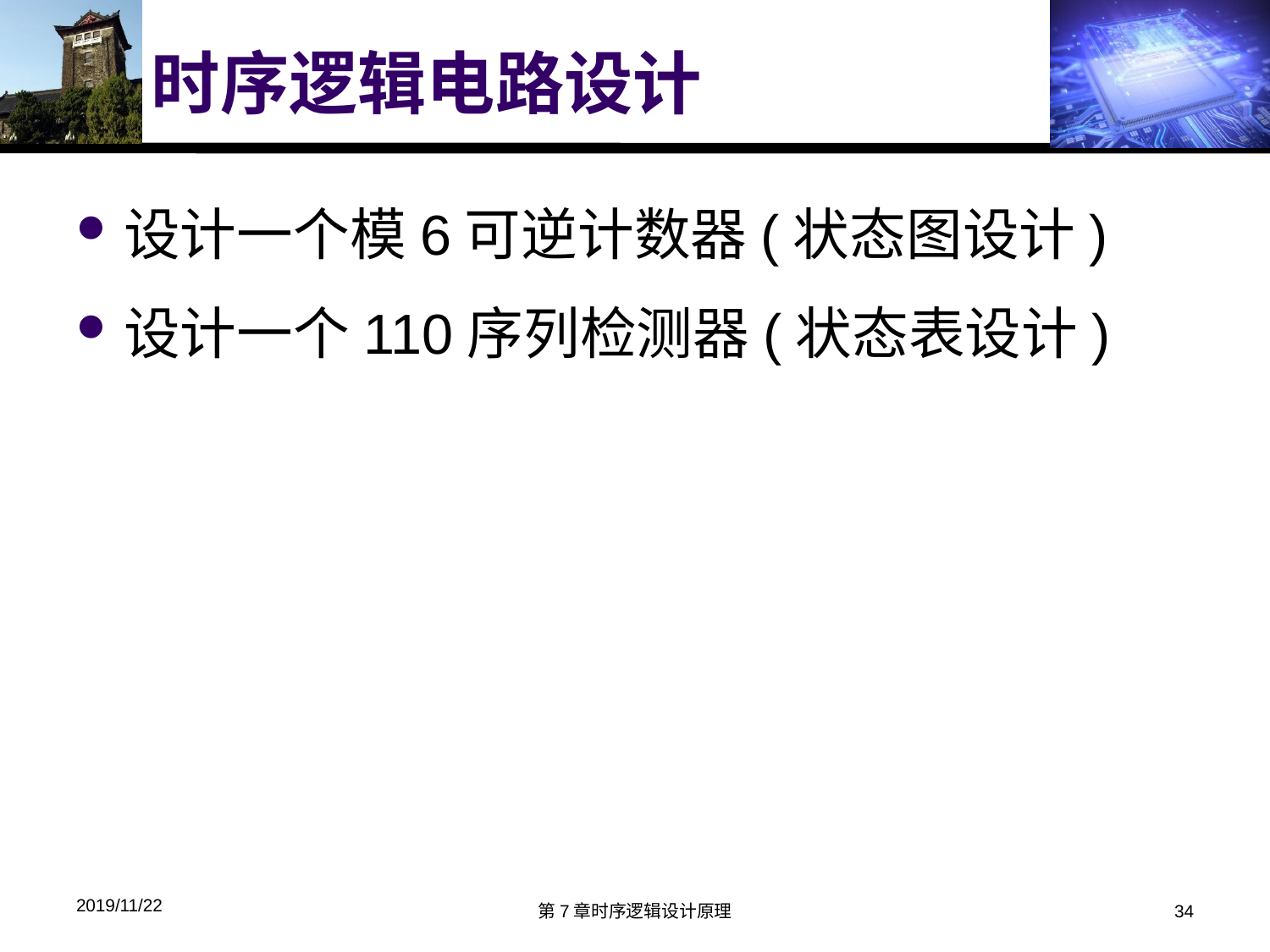

# 时序逻辑电路设计
设计一个模6可逆计数器(状态图设计)
设计一个110序列检测器(状态表设计)
2019/11/22
第7章时序逻辑设计原理
34